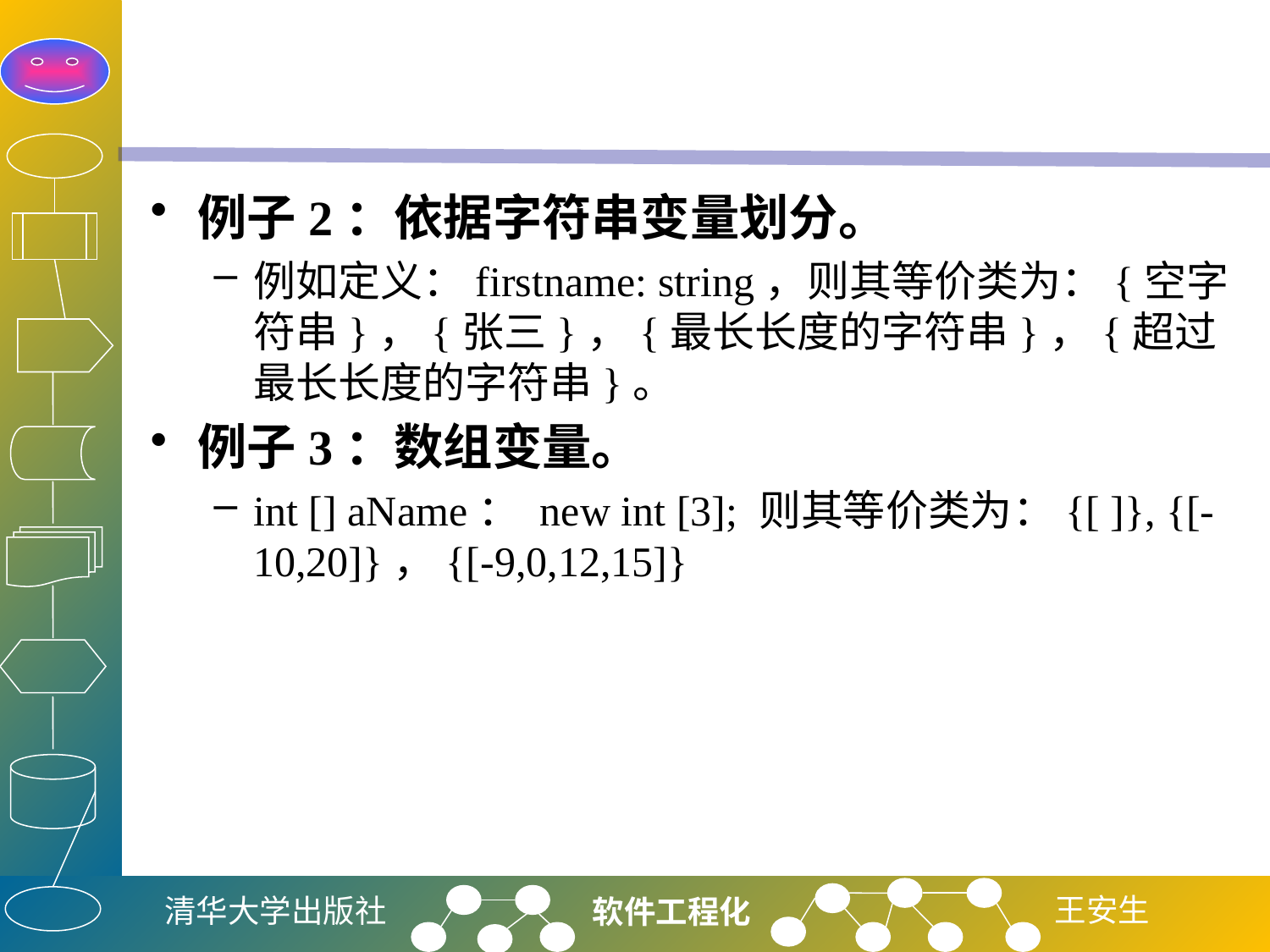

#
例子2：依据字符串变量划分。
例如定义：firstname: string，则其等价类为：{空字符串}，{张三}，{最长长度的字符串}，{超过最长长度的字符串}。
例子3：数组变量。
int [] aName： new int [3]; 则其等价类为：{[ ]}, {[-10,20]}，{[-9,0,12,15]}